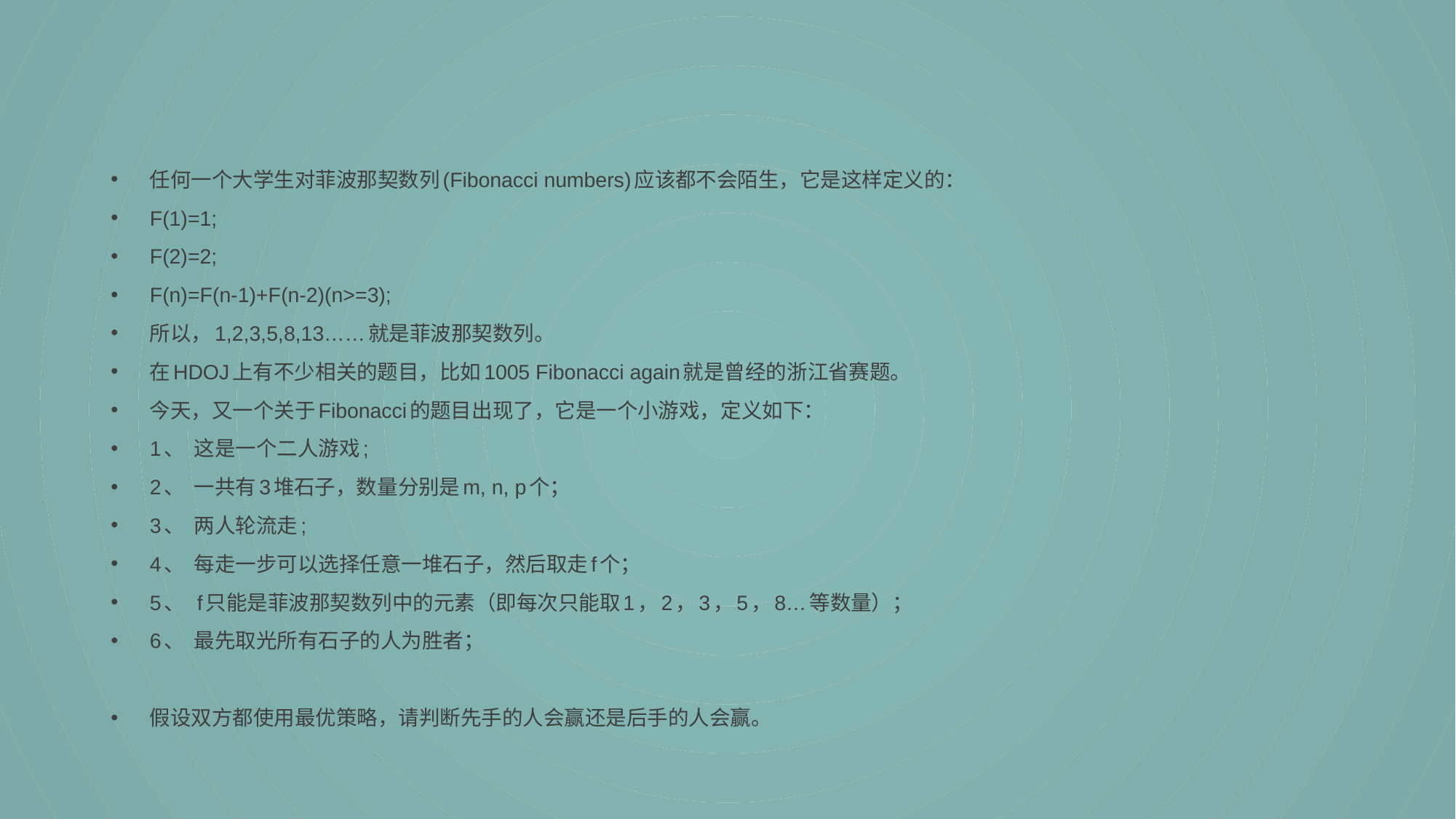

任何一个大学生对菲波那契数列(Fibonacci numbers)应该都不会陌生，它是这样定义的：
F(1)=1;
F(2)=2;
F(n)=F(n-1)+F(n-2)(n>=3);
所以，1,2,3,5,8,13……就是菲波那契数列。
在HDOJ上有不少相关的题目，比如1005 Fibonacci again就是曾经的浙江省赛题。
今天，又一个关于Fibonacci的题目出现了，它是一个小游戏，定义如下：
1、  这是一个二人游戏;
2、  一共有3堆石子，数量分别是m, n, p个；
3、  两人轮流走;
4、  每走一步可以选择任意一堆石子，然后取走f个；
5、  f只能是菲波那契数列中的元素（即每次只能取1，2，3，5，8…等数量）；
6、  最先取光所有石子的人为胜者；

假设双方都使用最优策略，请判断先手的人会赢还是后手的人会赢。